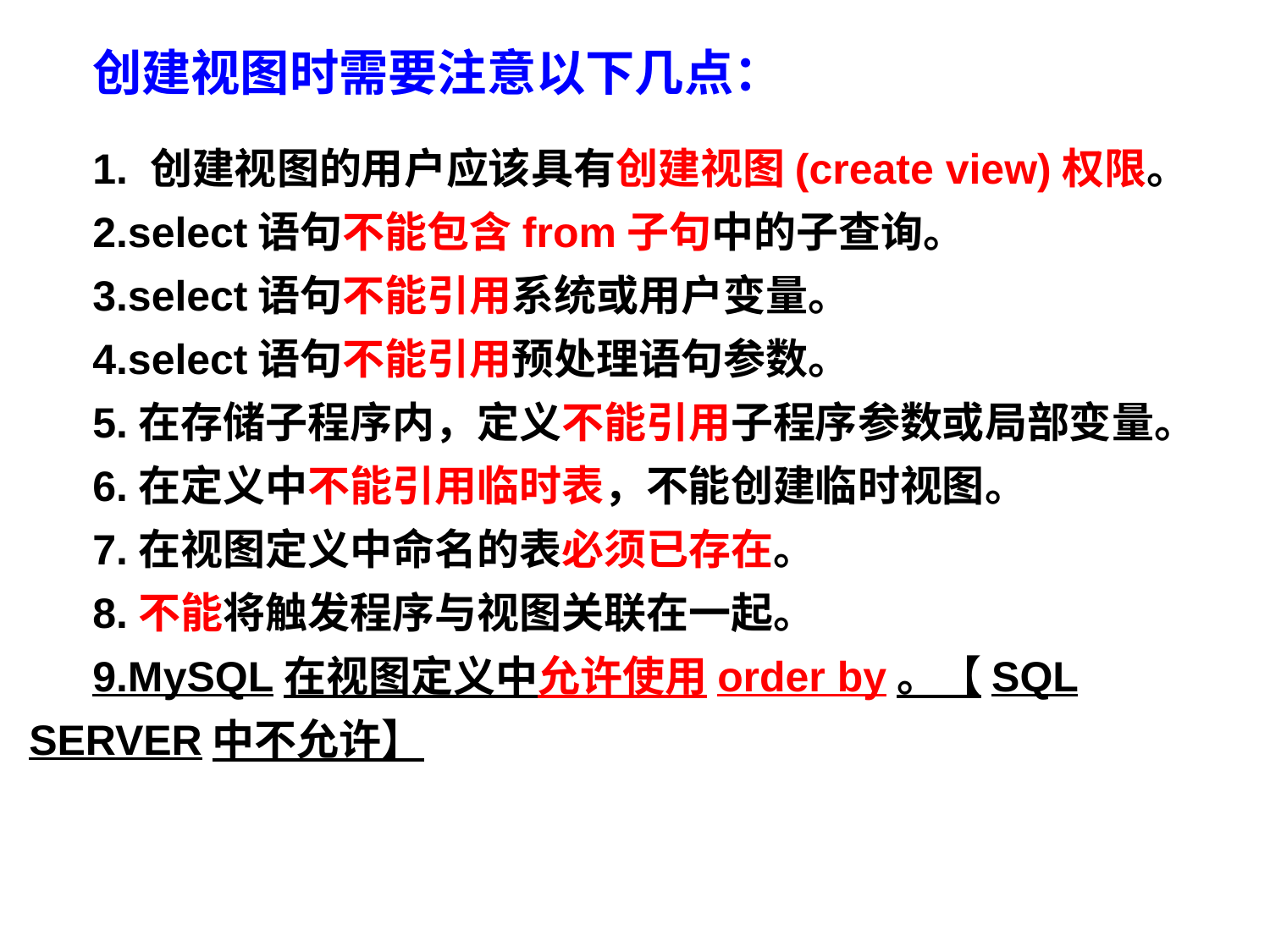

创建视图时需要注意以下几点：
1. 创建视图的用户应该具有创建视图(create view)权限。
2.select语句不能包含from子句中的子查询。
3.select语句不能引用系统或用户变量。
4.select语句不能引用预处理语句参数。
5.在存储子程序内，定义不能引用子程序参数或局部变量。
6.在定义中不能引用临时表，不能创建临时视图。
7.在视图定义中命名的表必须已存在。
8.不能将触发程序与视图关联在一起。
9.MySQL在视图定义中允许使用order by。【SQL SERVER中不允许】